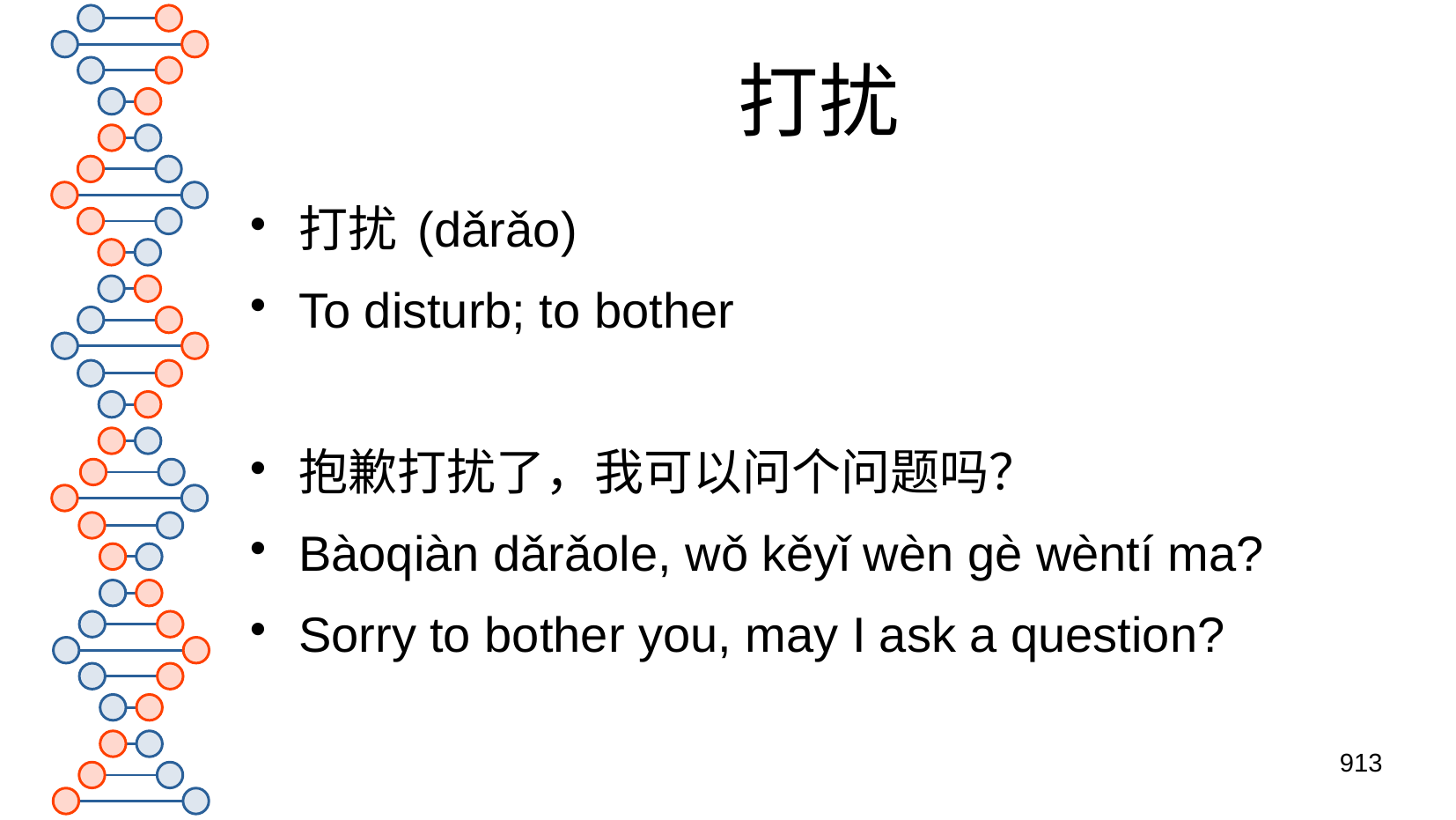

# 打扰
打扰 (dǎrǎo)
To disturb; to bother

抱歉打扰了，我可以问个问题吗？
Bàoqiàn dǎrǎole, wǒ kěyǐ wèn gè wèntí ma?
Sorry to bother you, may I ask a question?

913